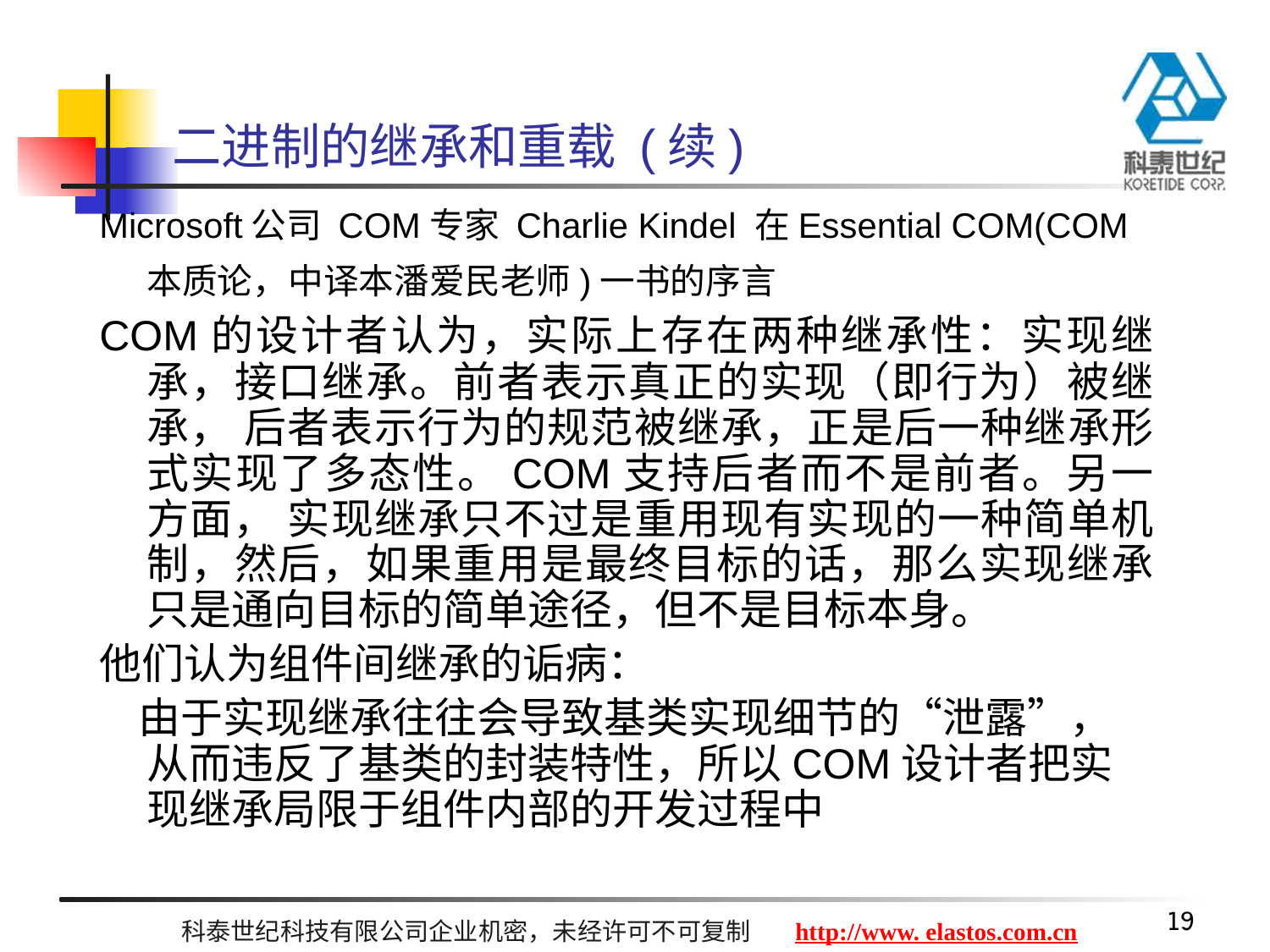

# 二进制的继承和重载 (续)
Microsoft公司 COM专家 Charlie Kindel 在Essential COM(COM本质论，中译本潘爱民老师)一书的序言
COM的设计者认为，实际上存在两种继承性：实现继承，接口继承。前者表示真正的实现（即行为）被继承， 后者表示行为的规范被继承，正是后一种继承形式实现了多态性。COM支持后者而不是前者。另一方面， 实现继承只不过是重用现有实现的一种简单机制，然后，如果重用是最终目标的话，那么实现继承只是通向目标的简单途径，但不是目标本身。
他们认为组件间继承的诟病：
   由于实现继承往往会导致基类实现细节的“泄露”，从而违反了基类的封装特性，所以COM设计者把实现继承局限于组件内部的开发过程中
19